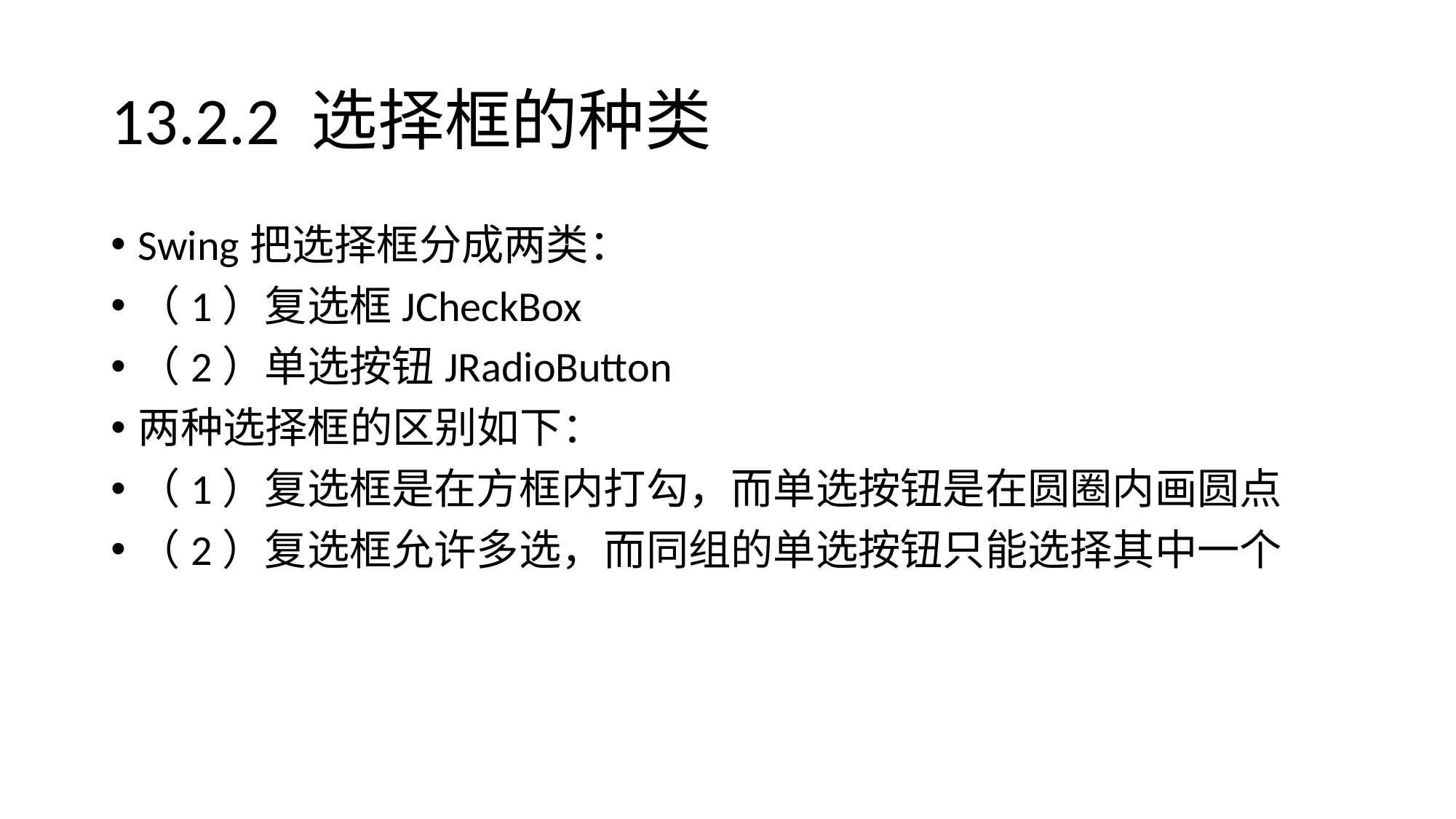

# 13.2.2 选择框的种类
Swing把选择框分成两类：
（1）复选框JCheckBox
（2）单选按钮JRadioButton
两种选择框的区别如下：
（1）复选框是在方框内打勾，而单选按钮是在圆圈内画圆点
（2）复选框允许多选，而同组的单选按钮只能选择其中一个